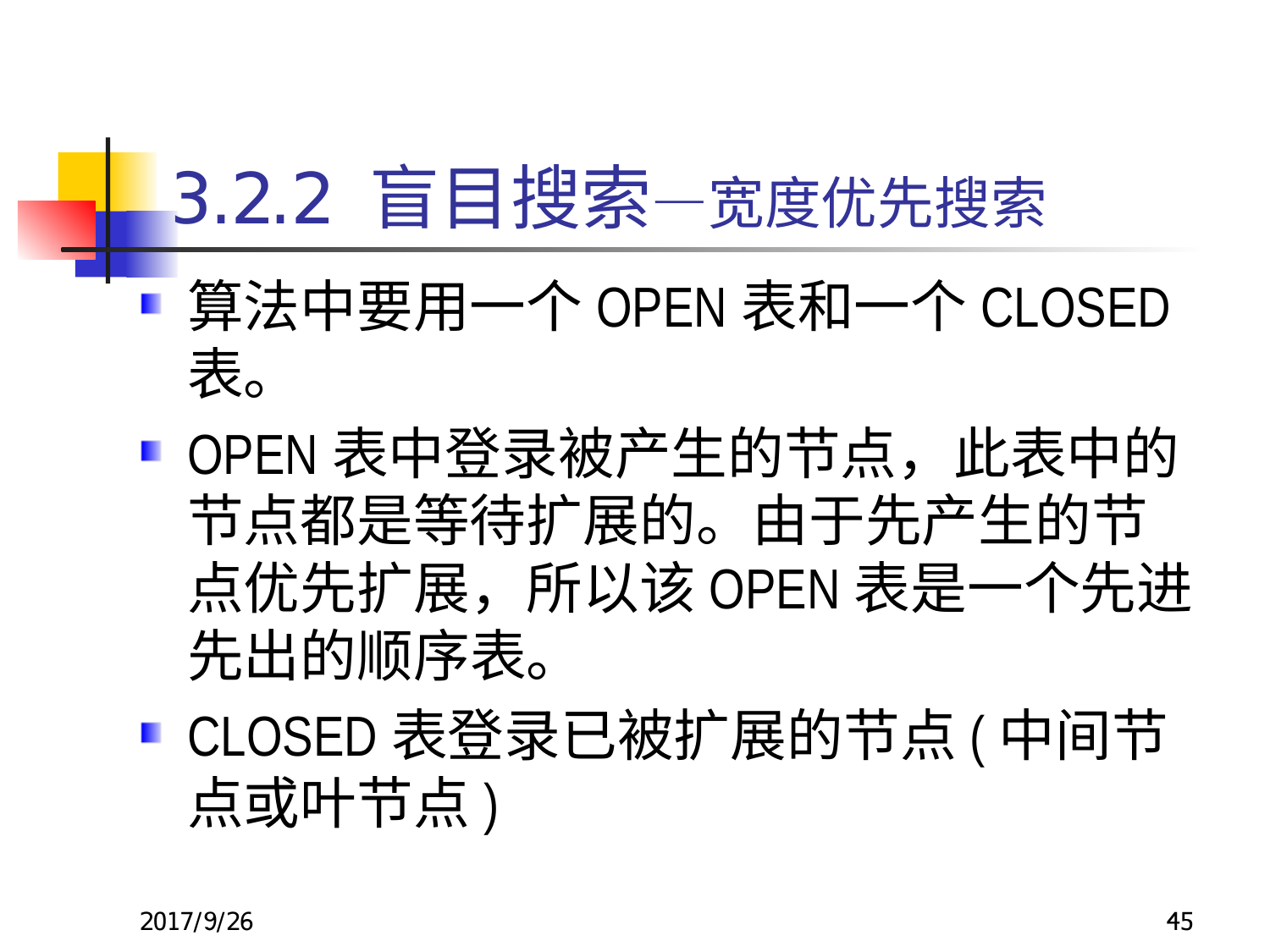

# 3.2.2 盲目搜索—宽度优先搜索
算法中要用一个OPEN表和一个CLOSED表。
OPEN表中登录被产生的节点，此表中的节点都是等待扩展的。由于先产生的节点优先扩展，所以该OPEN表是一个先进先出的顺序表。
CLOSED表登录已被扩展的节点(中间节点或叶节点)
2017/9/26
45